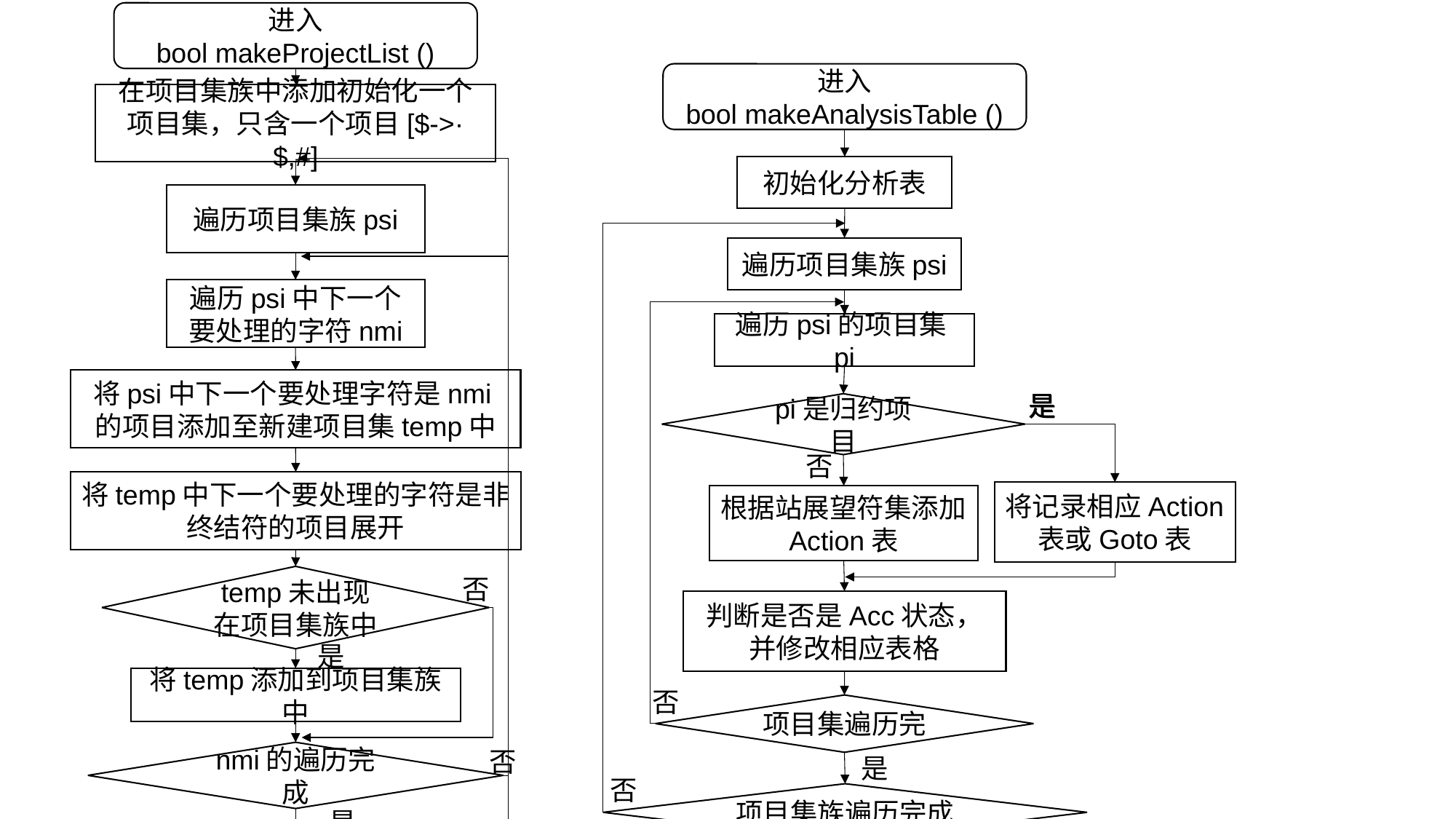

进入
bool makeProjectList ()
进入
bool makeAnalysisTable ()
在项目集族中添加初始化一个项目集，只含一个项目[$->· $,#]
初始化分析表
遍历项目集族psi
遍历项目集族psi
遍历psi中下一个要处理的字符nmi
遍历psi的项目集pi
将psi中下一个要处理字符是nmi的项目添加至新建项目集temp中
是
是
pi是归约项目
否
将temp中下一个要处理的字符是非终结符的项目展开
将记录相应Action表或Goto表
根据站展望符集添加Action表
temp未出现在项目集族中
否
判断是否是Acc状态，并修改相应表格
是
将temp添加到项目集族中
否
项目集遍历完
否
nmi的遍历完成
是
否
项目集族遍历完成
是
否
psi的遍历完成
是
结束
是
结束